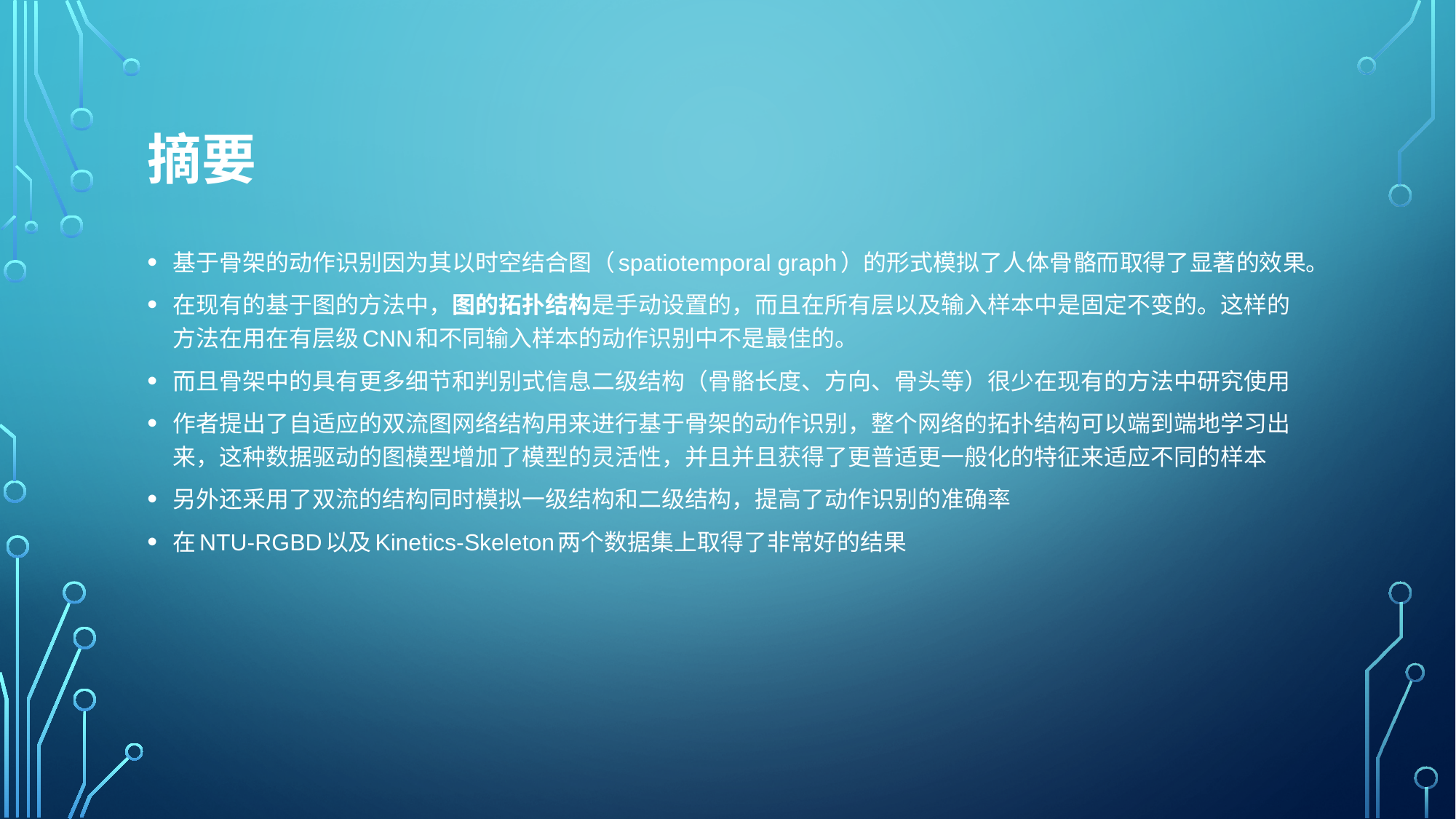

# 摘要
基于骨架的动作识别因为其以时空结合图（spatiotemporal graph）的形式模拟了人体骨骼而取得了显著的效果。
在现有的基于图的方法中，图的拓扑结构是手动设置的，而且在所有层以及输入样本中是固定不变的。这样的方法在用在有层级CNN和不同输入样本的动作识别中不是最佳的。
而且骨架中的具有更多细节和判别式信息二级结构（骨骼长度、方向、骨头等）很少在现有的方法中研究使用
作者提出了自适应的双流图网络结构用来进行基于骨架的动作识别，整个网络的拓扑结构可以端到端地学习出来，这种数据驱动的图模型增加了模型的灵活性，并且并且获得了更普适更一般化的特征来适应不同的样本
另外还采用了双流的结构同时模拟一级结构和二级结构，提高了动作识别的准确率
在NTU-RGBD以及Kinetics-Skeleton两个数据集上取得了非常好的结果